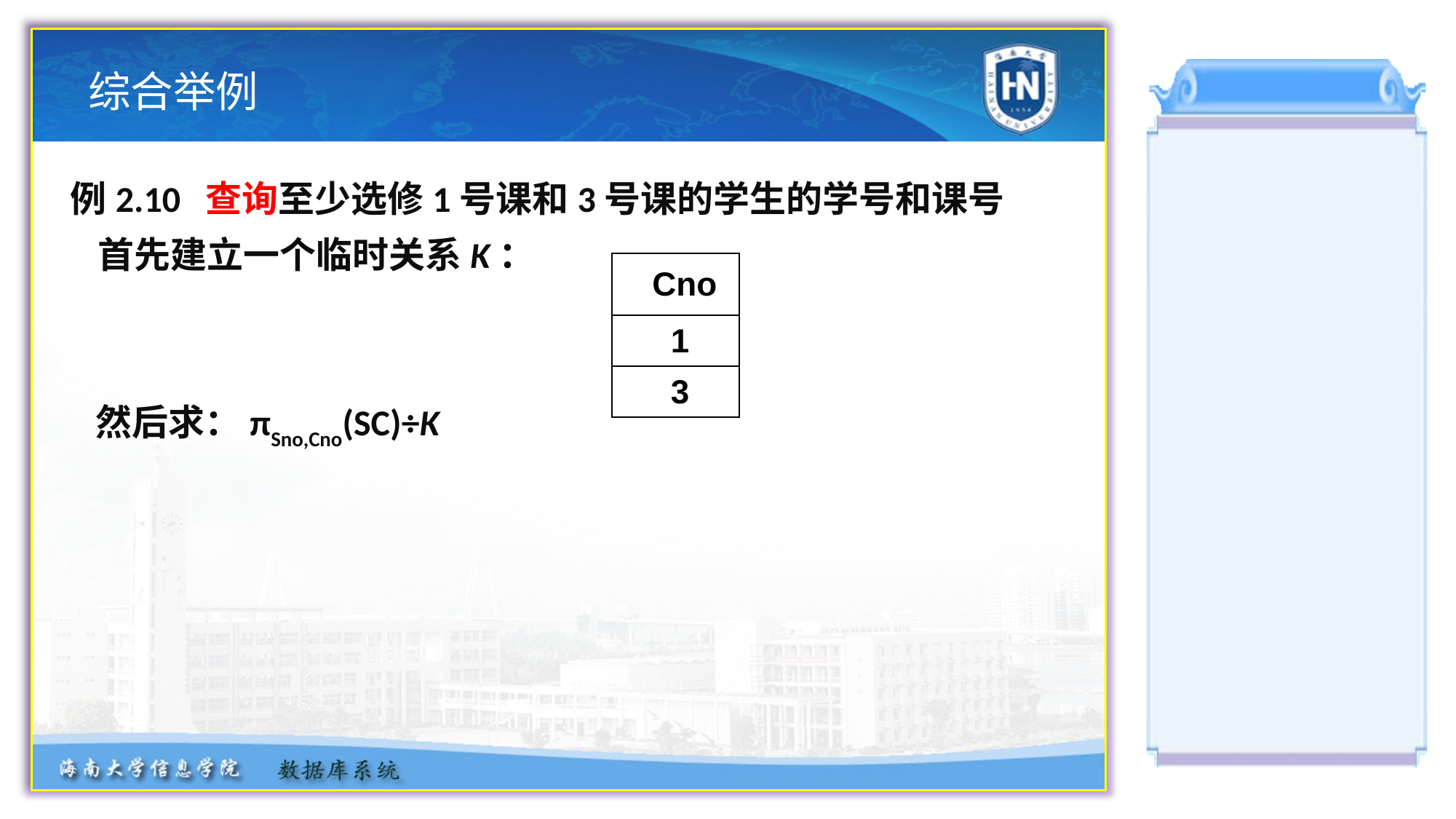

# 综合举例
例2.10  查询至少选修1号课和3号课的学生的学号和课号
  首先建立一个临时关系K：

  然后求：πSno,Cno(SC)÷K

| Cno |
| --- |
| 1 |
| 3 |